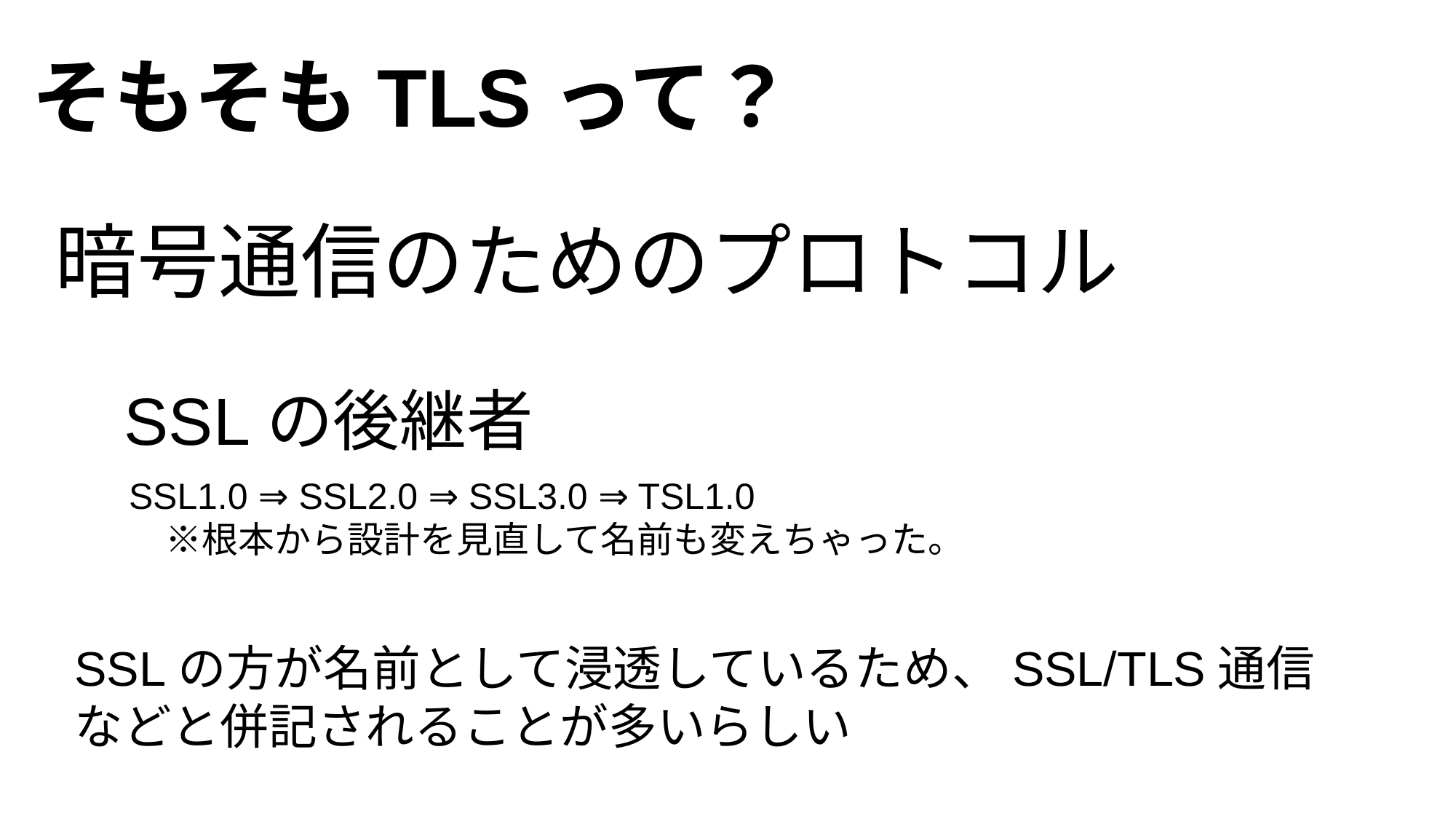

そもそもTLSって？
暗号通信のためのプロトコル
SSLの後継者
SSL1.0 ⇒ SSL2.0 ⇒ SSL3.0 ⇒ TSL1.0
　※根本から設計を見直して名前も変えちゃった。
SSLの方が名前として浸透しているため、SSL/TLS通信
などと併記されることが多いらしい